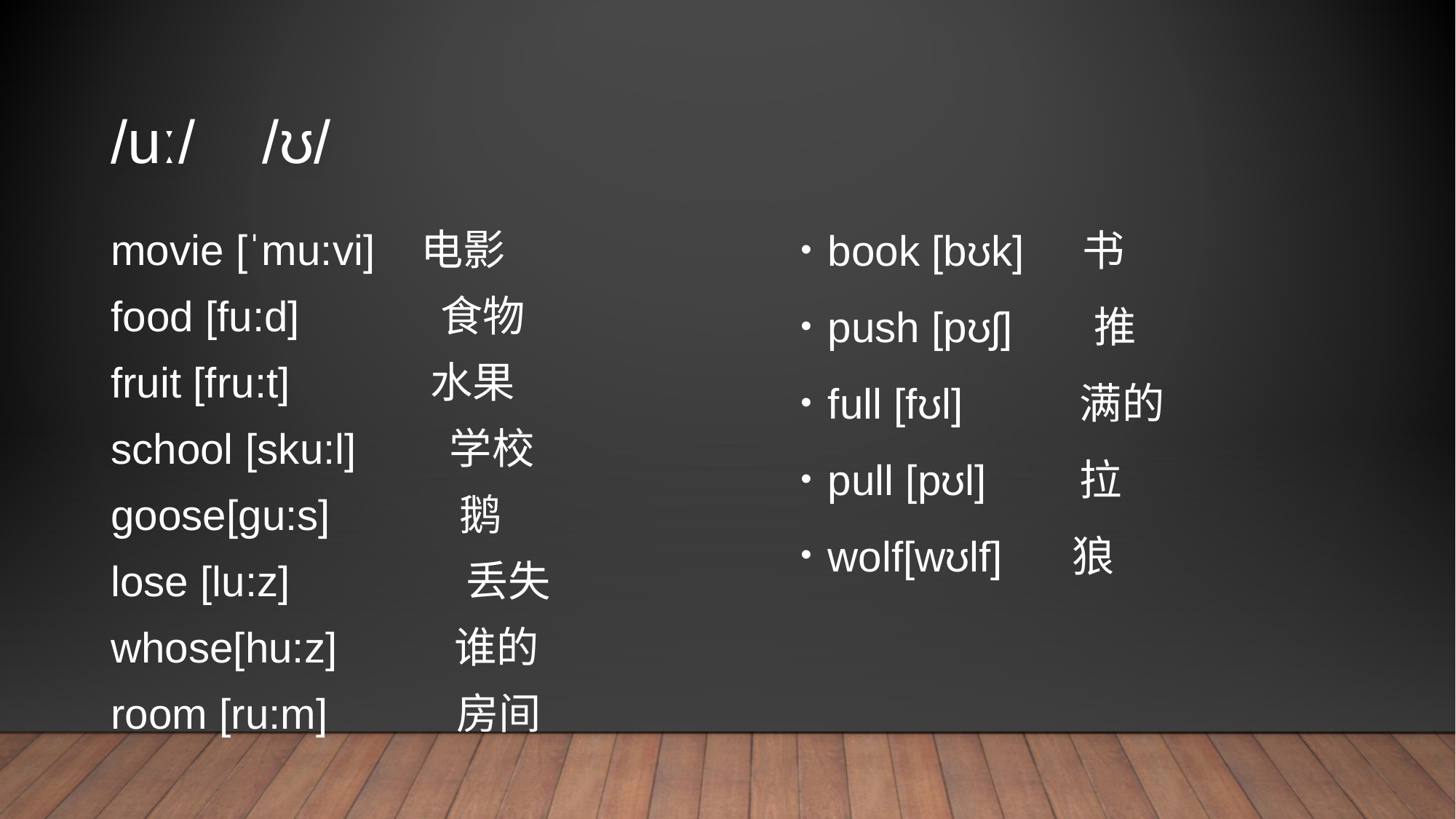

# /uː/    /ʊ/
movie [ˈmu:vi]   电影
food [fu:d]           食物
fruit [fru:t]           水果
school [sku:l]       学校
goose[gu:s]          鹅
lose [lu:z]              丢失
whose[hu:z]         谁的
room [ru:m]          房间
book [bʊk]    书
push [pʊʃ]      推
full [fʊl]         满的
pull [pʊl]       拉
wolf[wʊlf]     狼